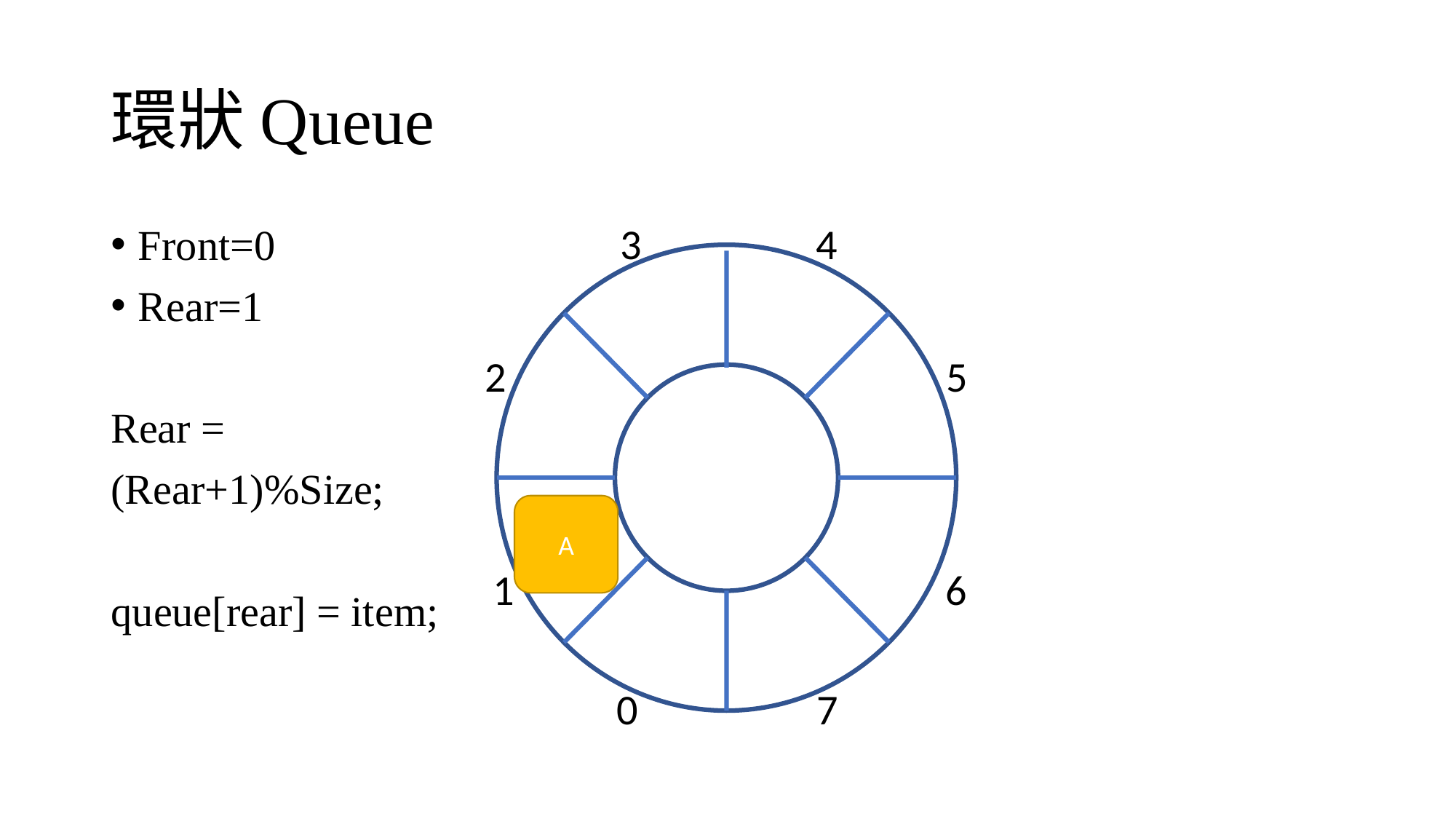

# 環狀Queue
3
4
Front=0
Rear=1

Rear =
(Rear+1)%Size;

queue[rear] = item;

5
2

A
1
6
0
7